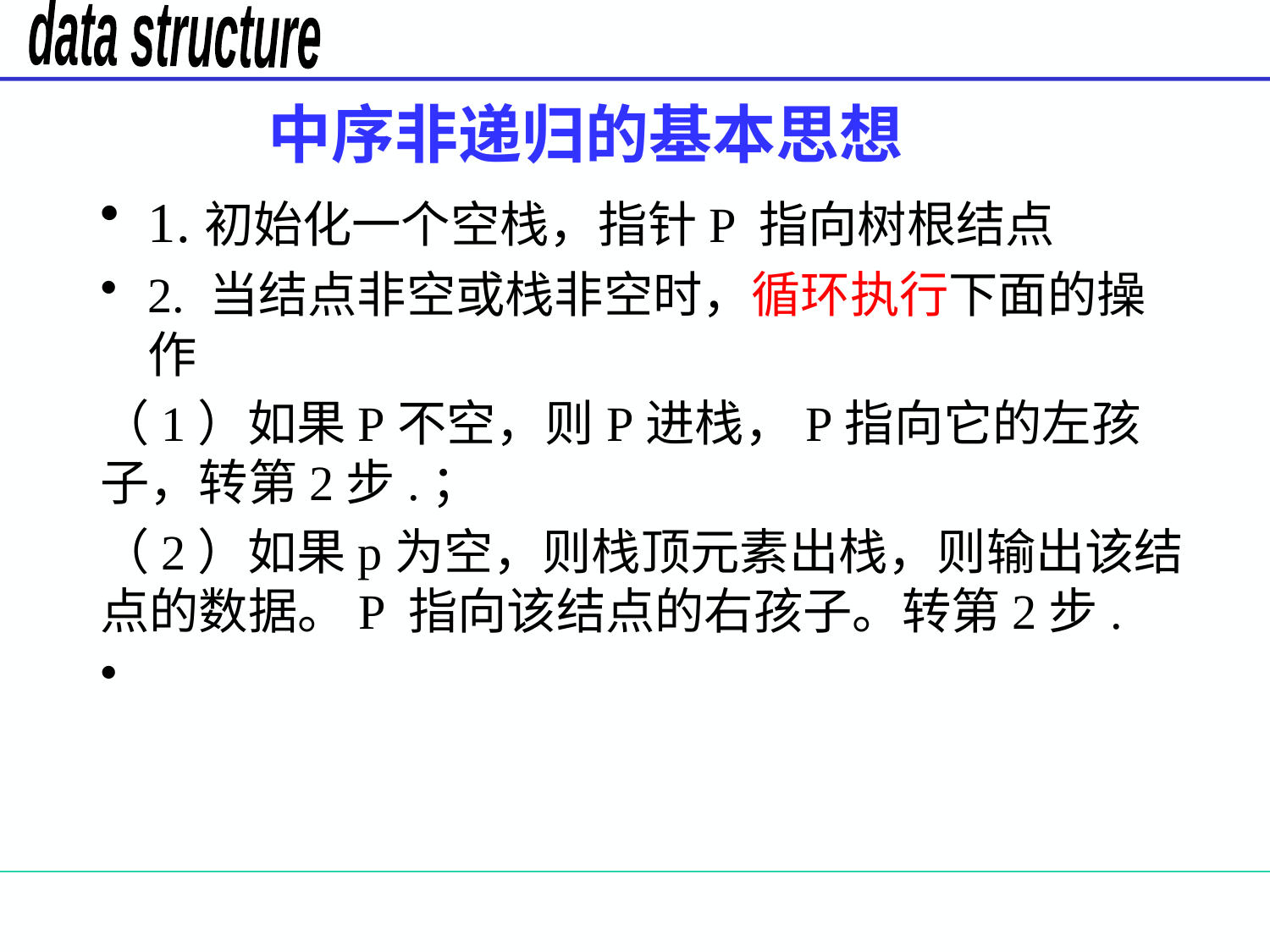

# 中序非递归的基本思想
1.初始化一个空栈，指针P 指向树根结点
2. 当结点非空或栈非空时，循环执行下面的操作
（1）如果P不空，则P进栈，P指向它的左孩子，转第2步.；
（2）如果p为空，则栈顶元素出栈，则输出该结点的数据。P 指向该结点的右孩子。转第2步.